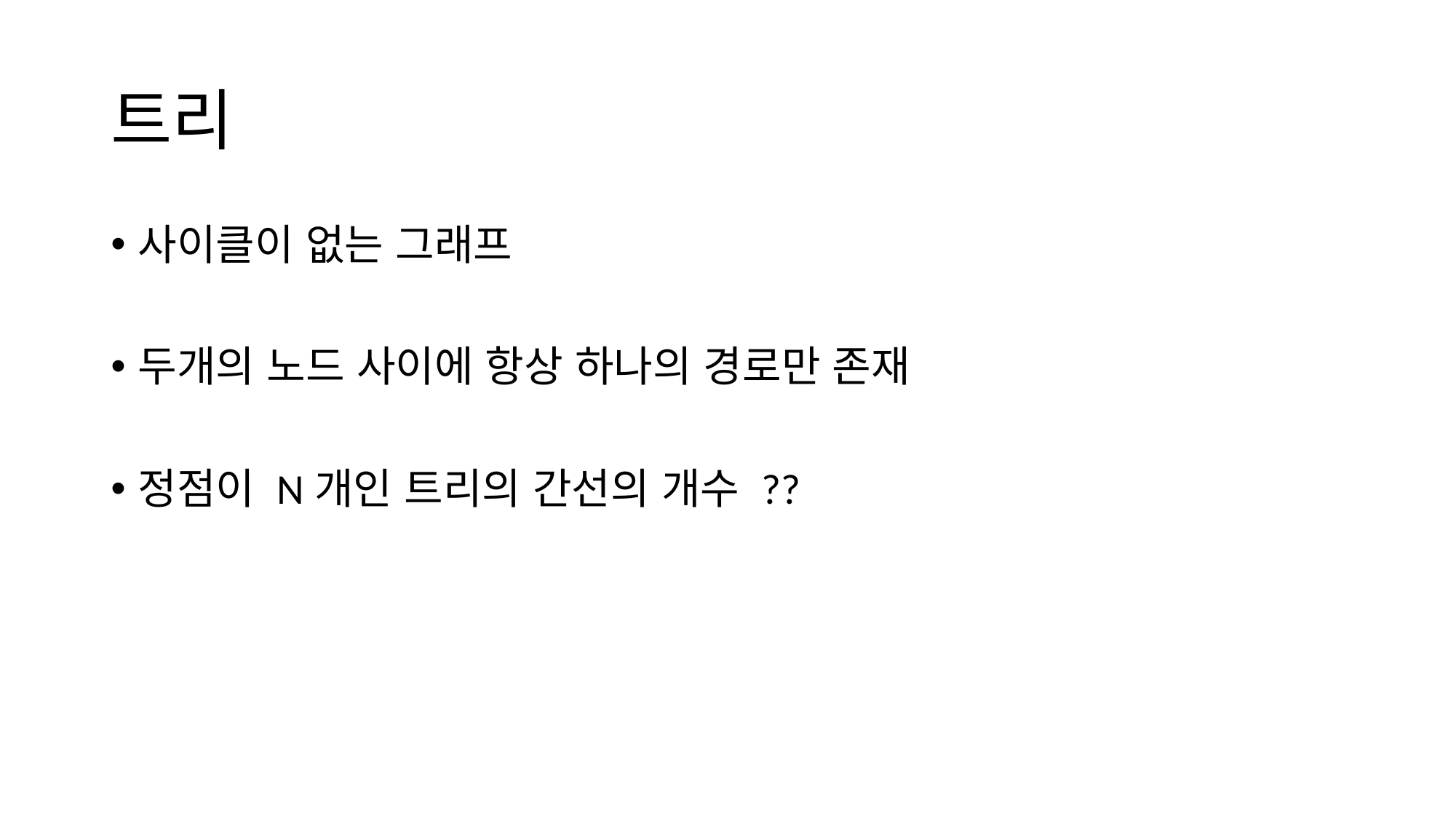

# 트리
사이클이 없는 그래프

두개의 노드 사이에 항상 하나의 경로만 존재

정점이 N개인 트리의 간선의 개수 ??